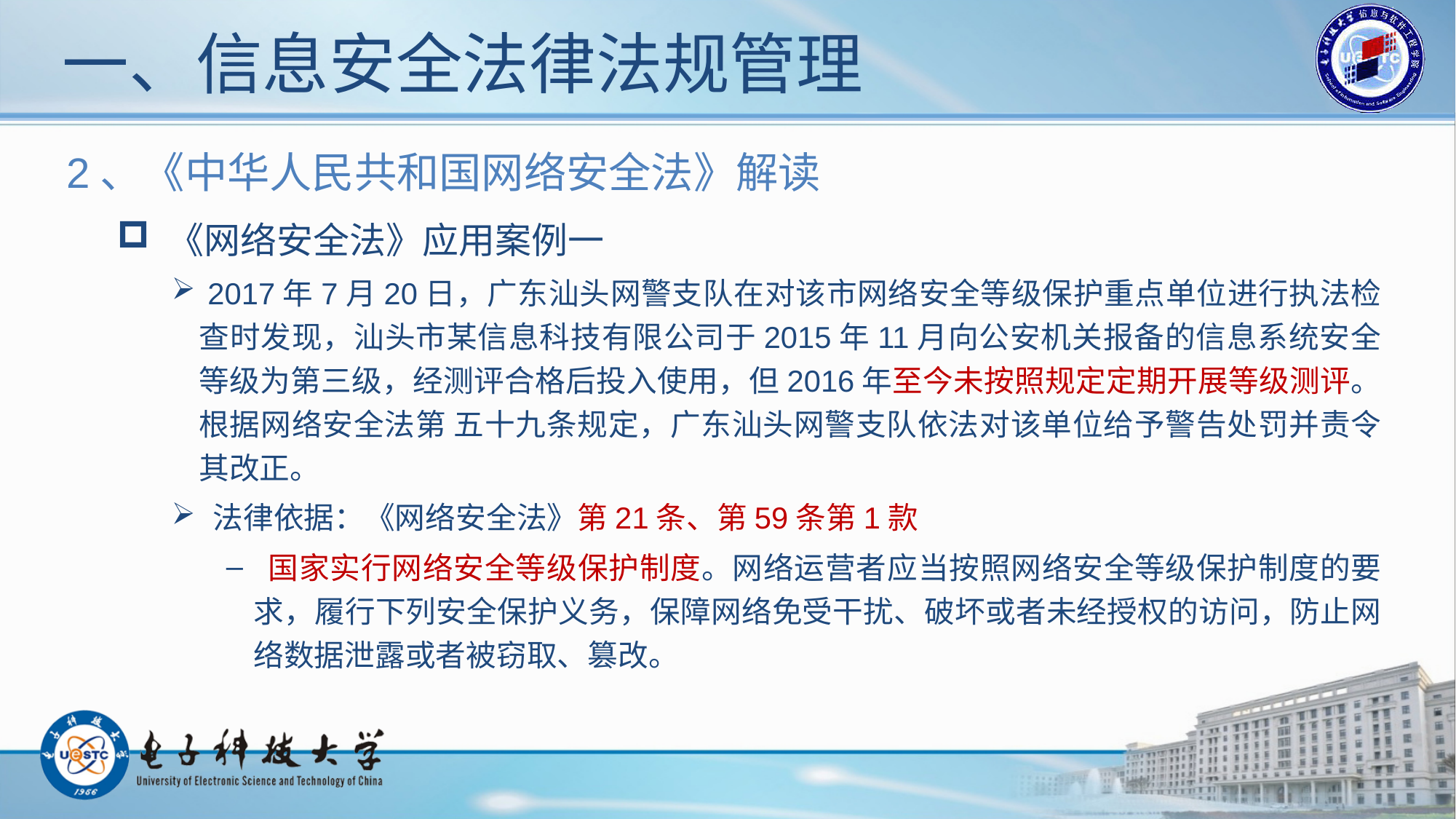

# 一、信息安全法律法规管理
2、《中华人民共和国网络安全法》解读
 《网络安全法》应用案例一
 2017年7月20日，广东汕头网警支队在对该市网络安全等级保护重点单位进行执法检查时发现，汕头市某信息科技有限公司于2015年11月向公安机关报备的信息系统安全等级为第三级，经测评合格后投入使用，但2016年至今未按照规定定期开展等级测评。根据网络安全法第 五十九条规定，广东汕头网警支队依法对该单位给予警告处罚并责令其改正。 
 法律依据：《网络安全法》第21条、第59条第1款
 国家实行网络安全等级保护制度。网络运营者应当按照网络安全等级保护制度的要求，履行下列安全保护义务，保障网络免受干扰、破坏或者未经授权的访问，防止网络数据泄露或者被窃取、篡改。